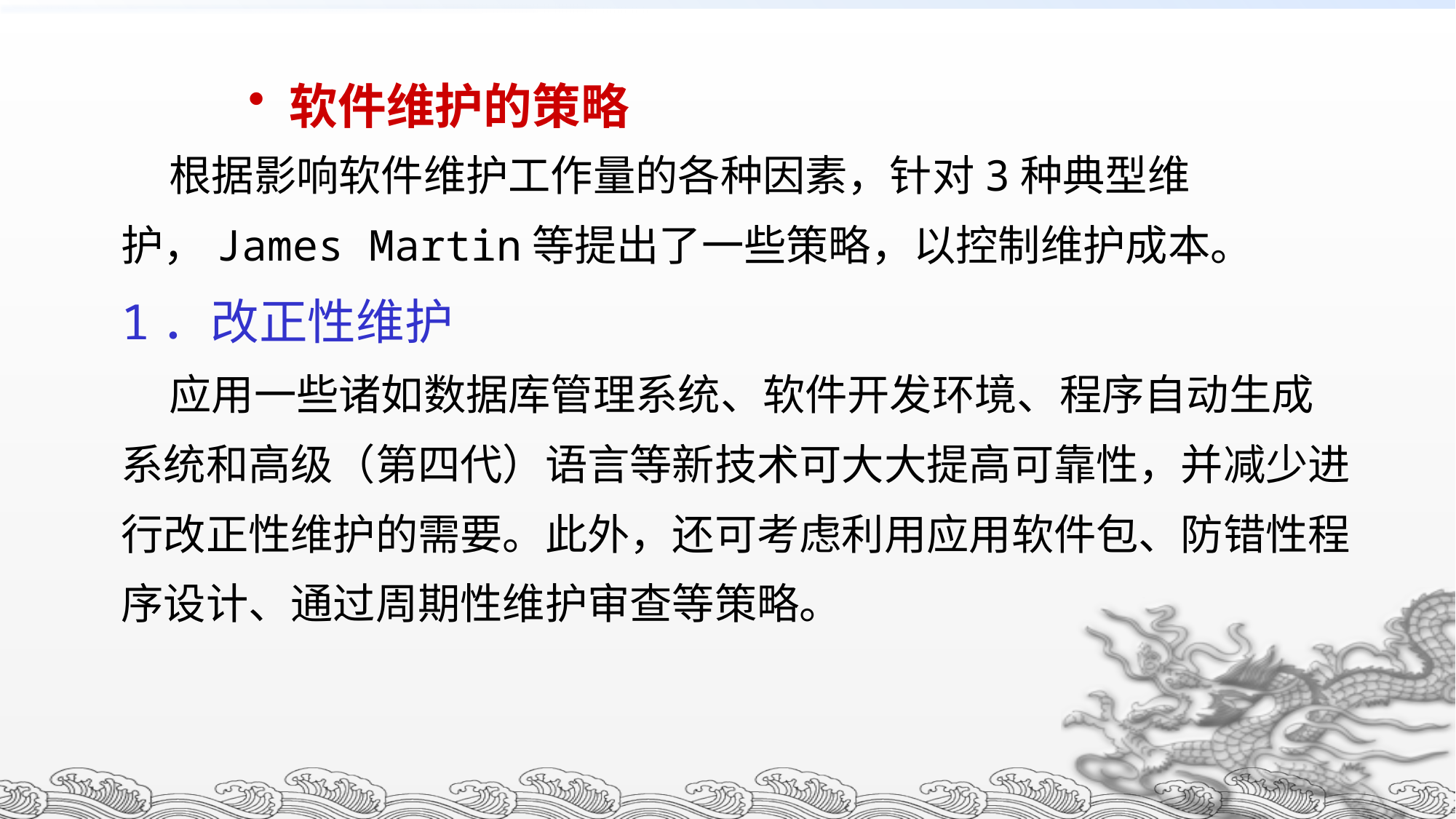

软件维护的策略
    根据影响软件维护工作量的各种因素，针对3种典型维
护，James Martin等提出了一些策略，以控制维护成本。
1．改正性维护
    应用一些诸如数据库管理系统、软件开发环境、程序自动生成
系统和高级（第四代）语言等新技术可大大提高可靠性，并减少进
行改正性维护的需要。此外，还可考虑利用应用软件包、防错性程
序设计、通过周期性维护审查等策略。